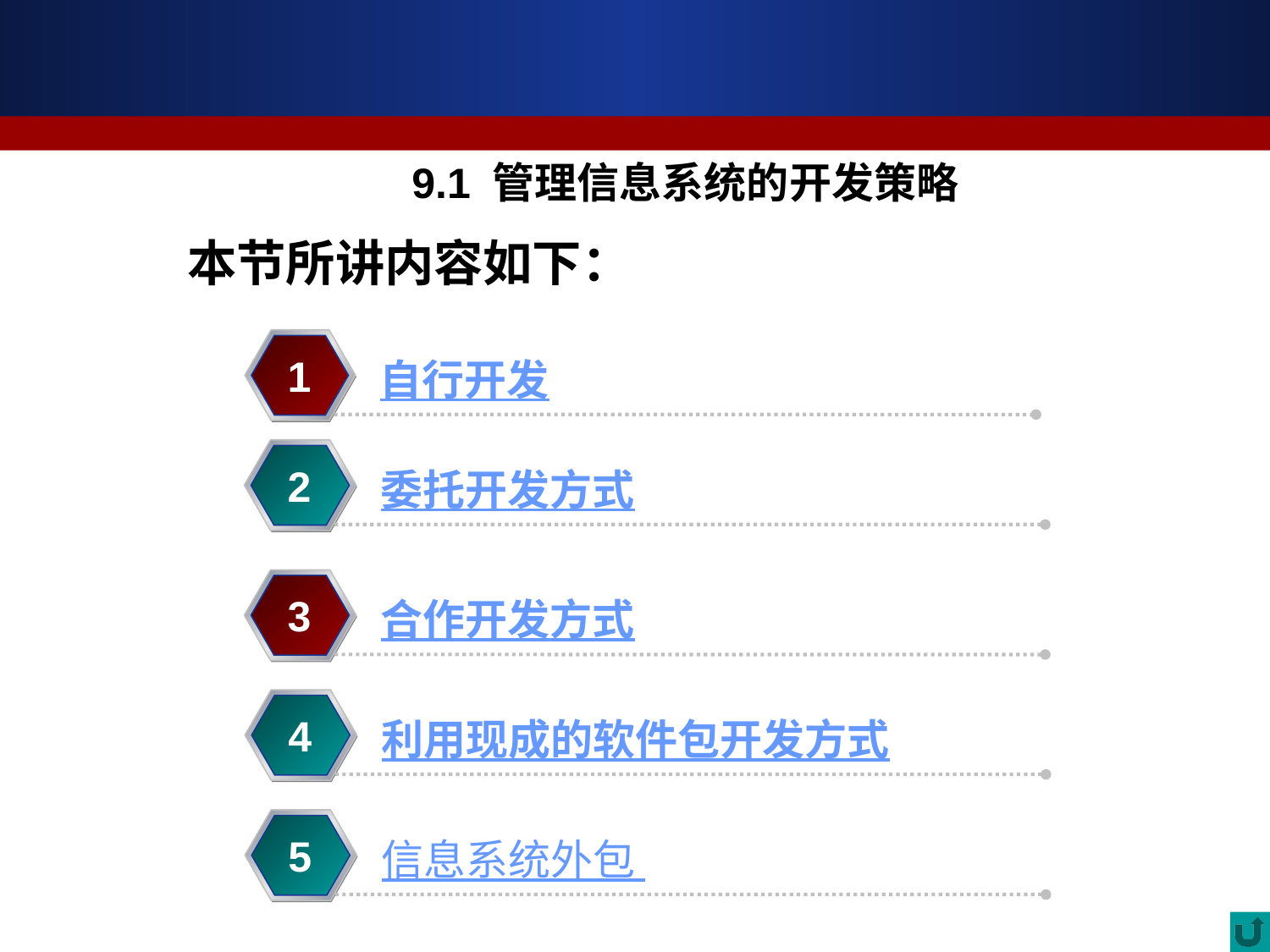

# 9.1 管理信息系统的开发策略
本节所讲内容如下：
自行开发

1

委托开发方式

2

合作开发方式

3

利用现成的软件包开发方式

4

信息系统外包

5